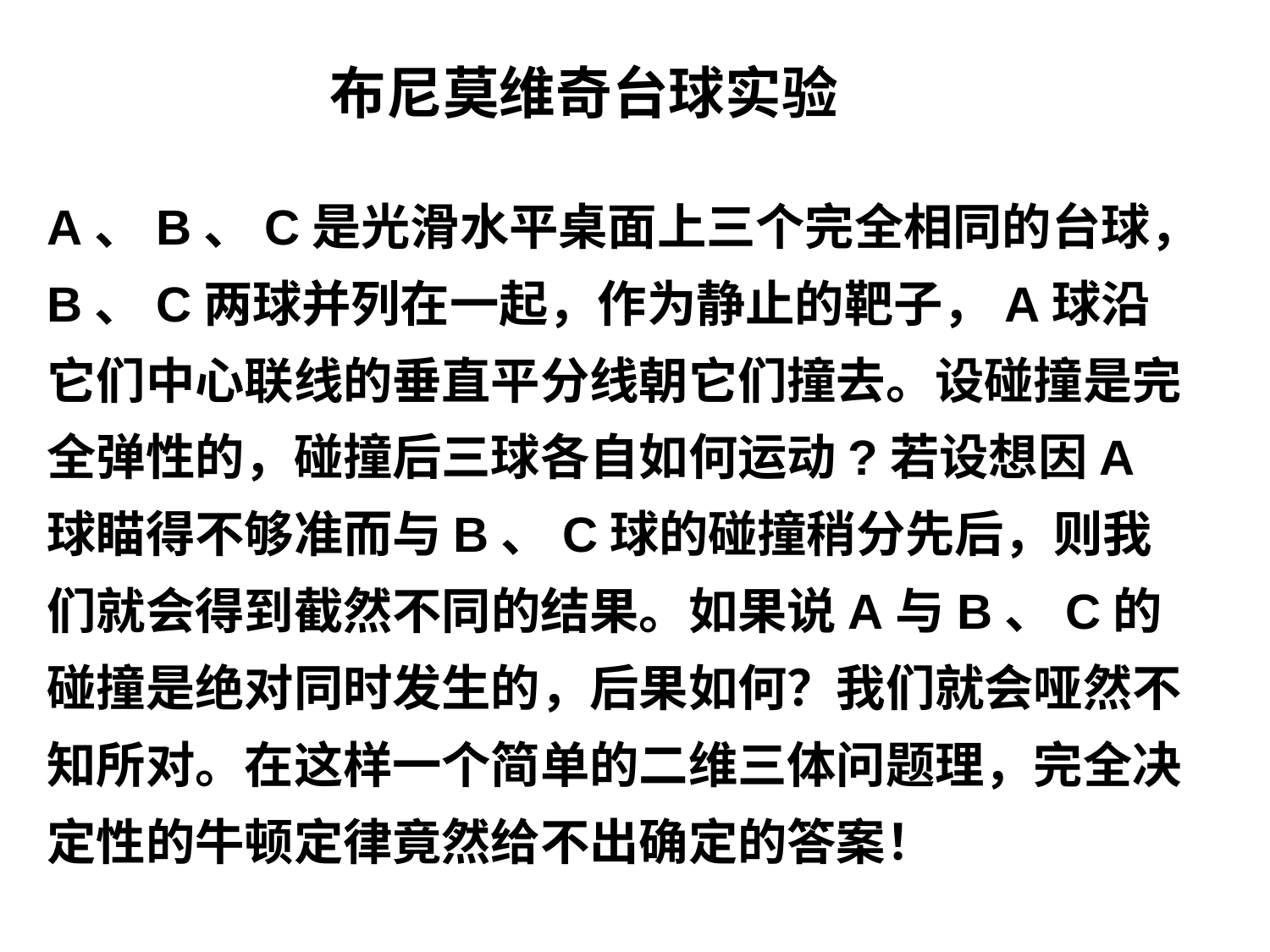

布尼莫维奇台球实验
A、B、C是光滑水平桌面上三个完全相同的台球，B、C两球并列在一起，作为静止的靶子，A球沿它们中心联线的垂直平分线朝它们撞去。设碰撞是完全弹性的，碰撞后三球各自如何运动?若设想因A球瞄得不够准而与B、C球的碰撞稍分先后，则我们就会得到截然不同的结果。如果说A与B、C的碰撞是绝对同时发生的，后果如何？我们就会哑然不知所对。在这样一个简单的二维三体问题理，完全决定性的牛顿定律竟然给不出确定的答案！